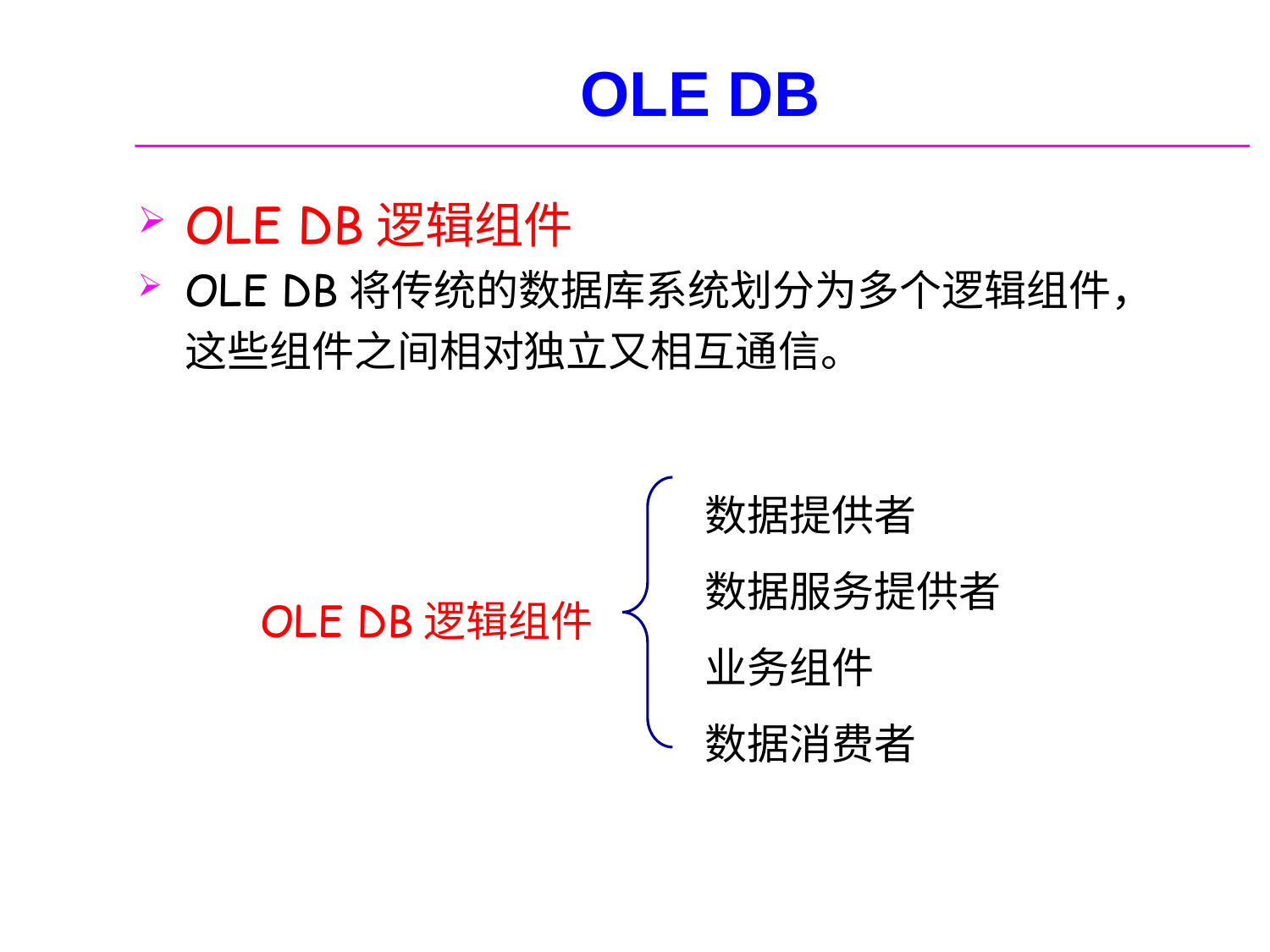

# OLE DB
OLE DB逻辑组件
OLE DB将传统的数据库系统划分为多个逻辑组件，这些组件之间相对独立又相互通信。
数据提供者
数据服务提供者
业务组件
数据消费者

OLE DB逻辑组件
15